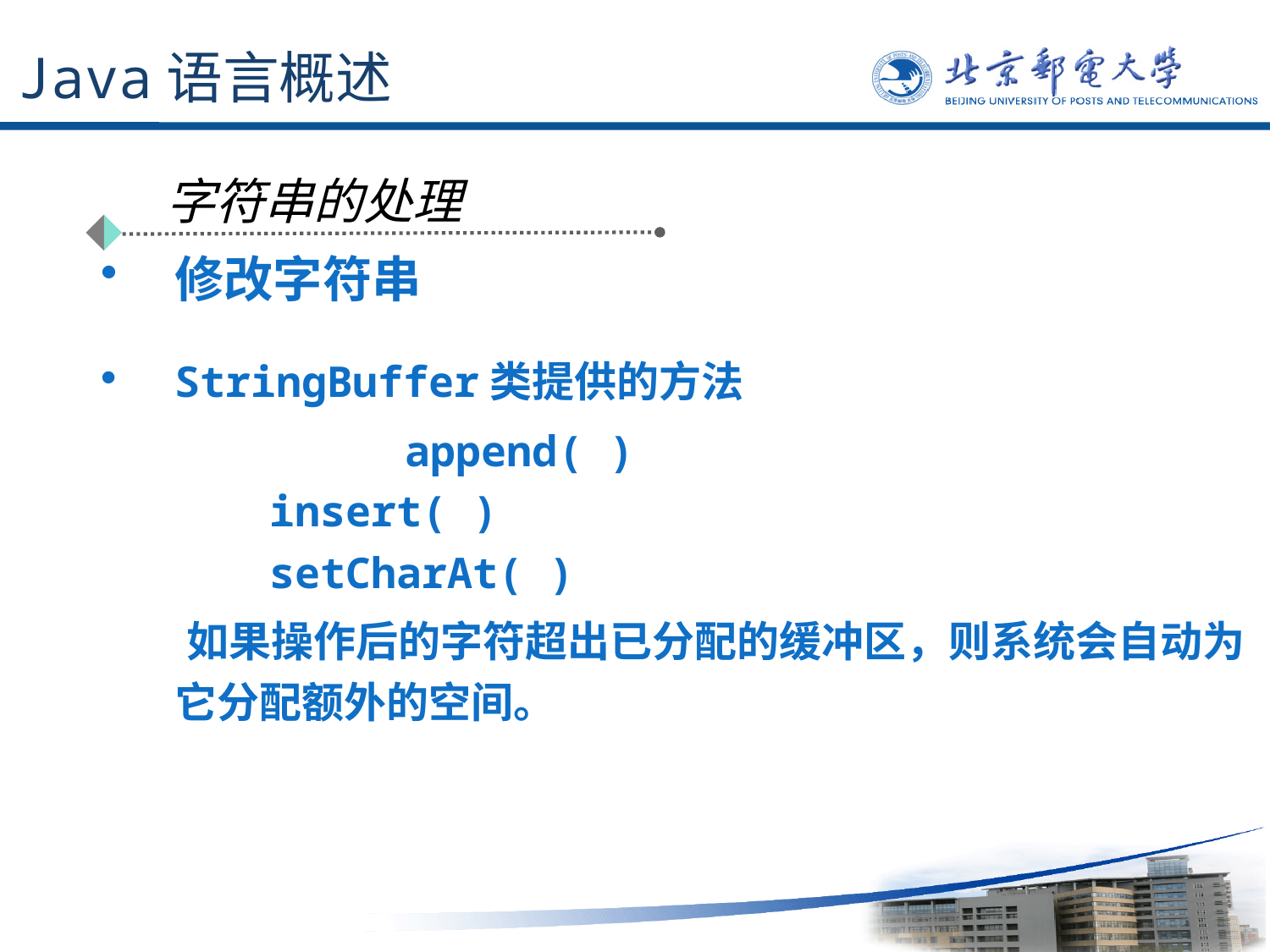

# Java语言概述

字符串的处理

修改字符串

StringBuffer类提供的方法
            append( )
　　insert( )
　　setCharAt( )
        如果操作后的字符超出已分配的缓冲区，则系统会自动为它分配额外的空间。